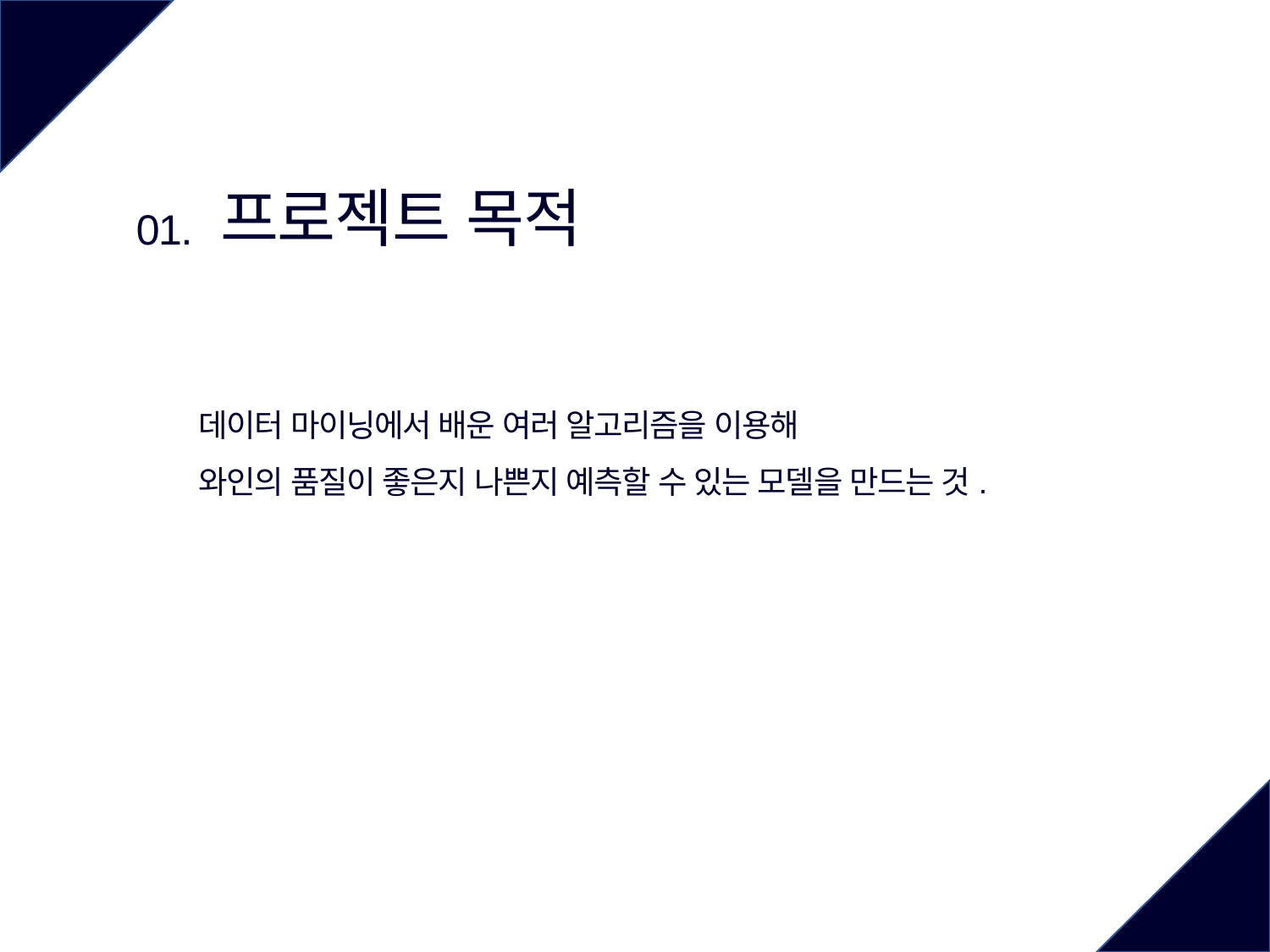

프로젝트 목적
01.
데이터 마이닝에서 배운 여러 알고리즘을 이용해
와인의 품질이 좋은지 나쁜지 예측할 수 있는 모델을 만드는 것.